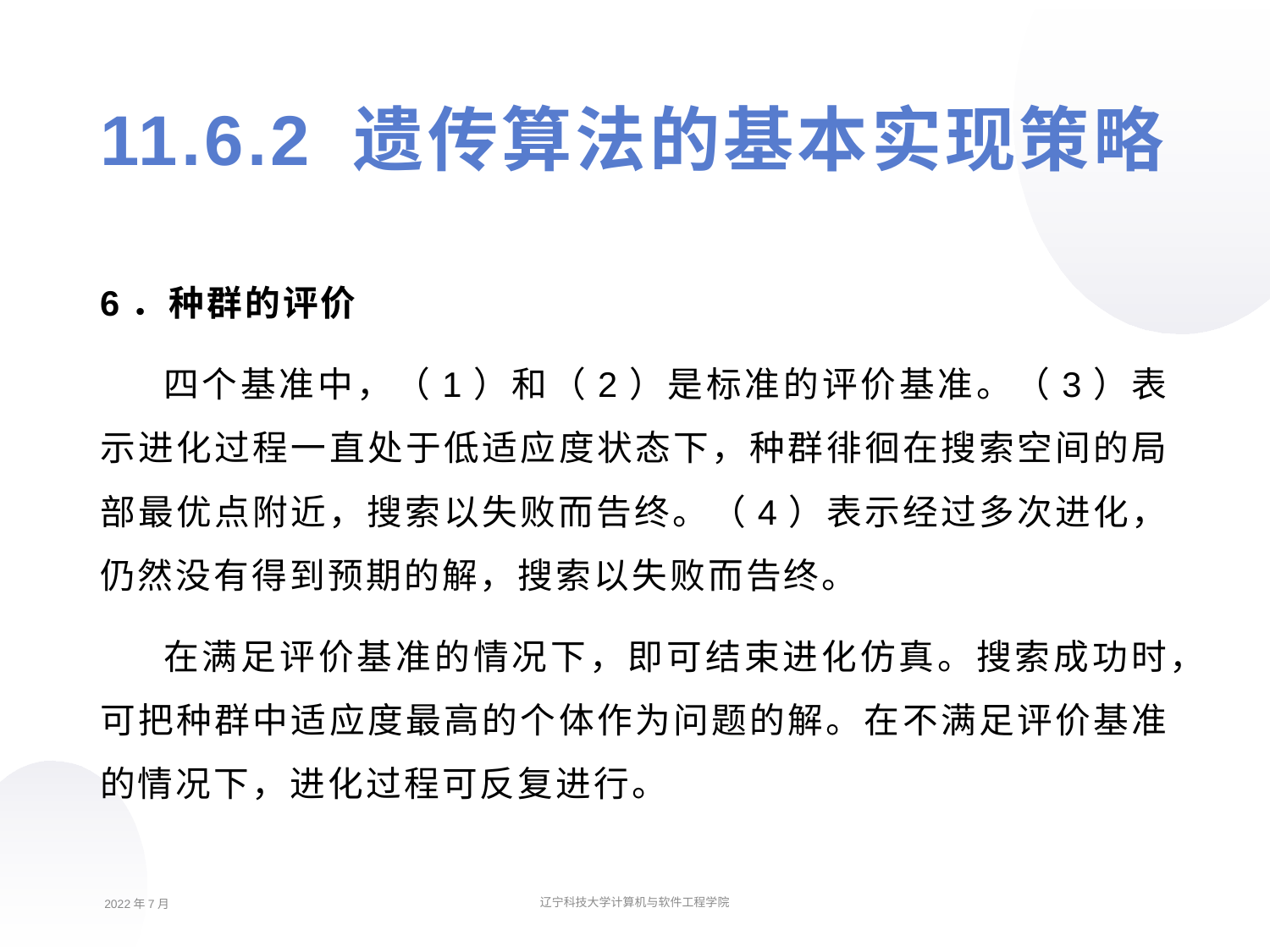

11.6.2 遗传算法的基本实现策略
6．种群的评价
四个基准中，（1）和（2）是标准的评价基准。（3）表示进化过程一直处于低适应度状态下，种群徘徊在搜索空间的局部最优点附近，搜索以失败而告终。（4）表示经过多次进化，仍然没有得到预期的解，搜索以失败而告终。
在满足评价基准的情况下，即可结束进化仿真。搜索成功时，可把种群中适应度最高的个体作为问题的解。在不满足评价基准的情况下，进化过程可反复进行。

2022年7月
辽宁科技大学计算机与软件工程学院
174